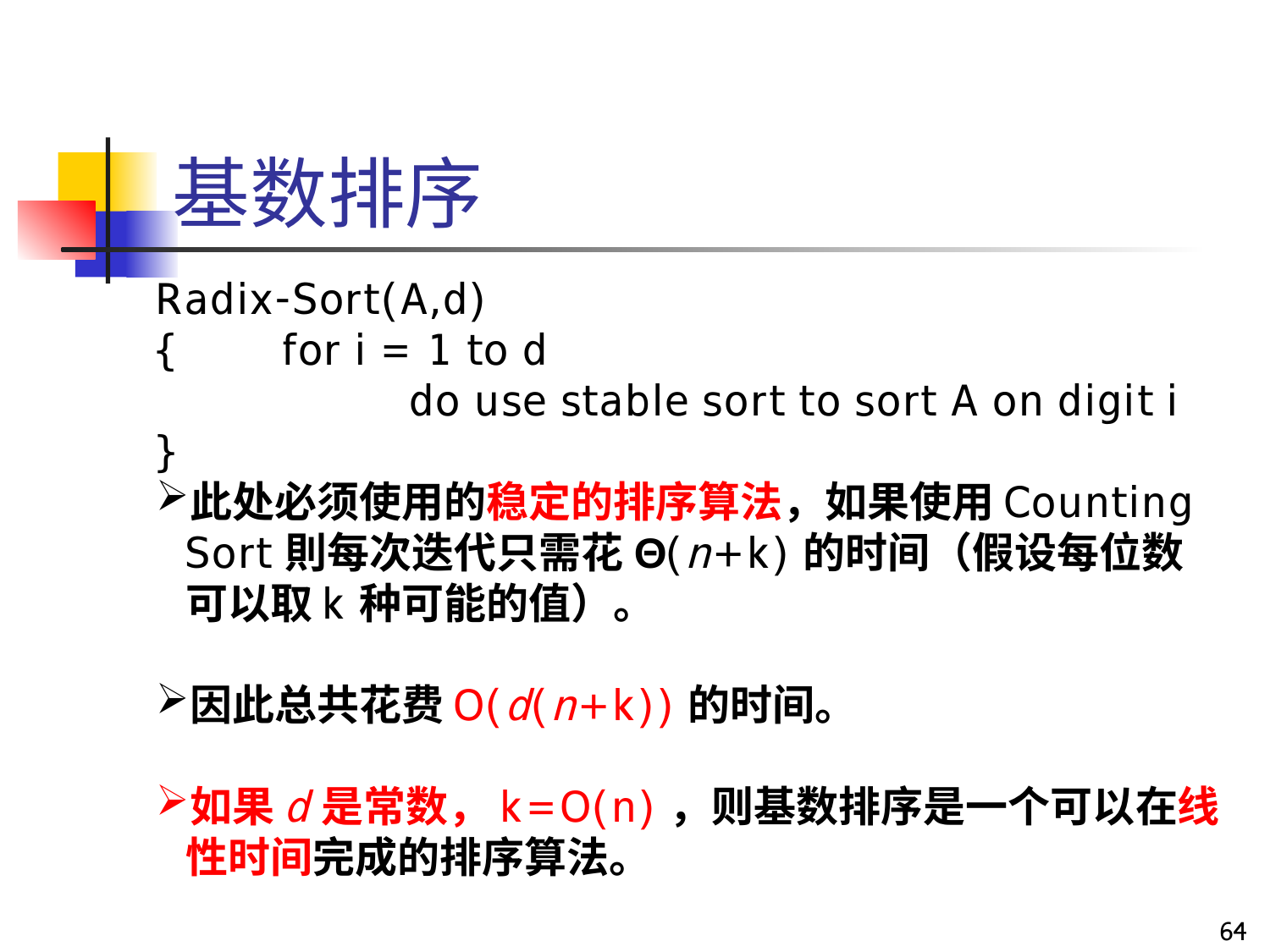

基数排序
Radix-Sort(A,d)
{	for i = 1 to d
		do use stable sort to sort A on digit i
}
此处必须使用的稳定的排序算法，如果使用Counting Sort則每次迭代只需花Θ(n+k)的时间（假设每位数可以取k种可能的值）。

因此总共花费O(d(n+k))的时间。

如果d是常数，k=O(n)，则基数排序是一个可以在线性时间完成的排序算法。
64